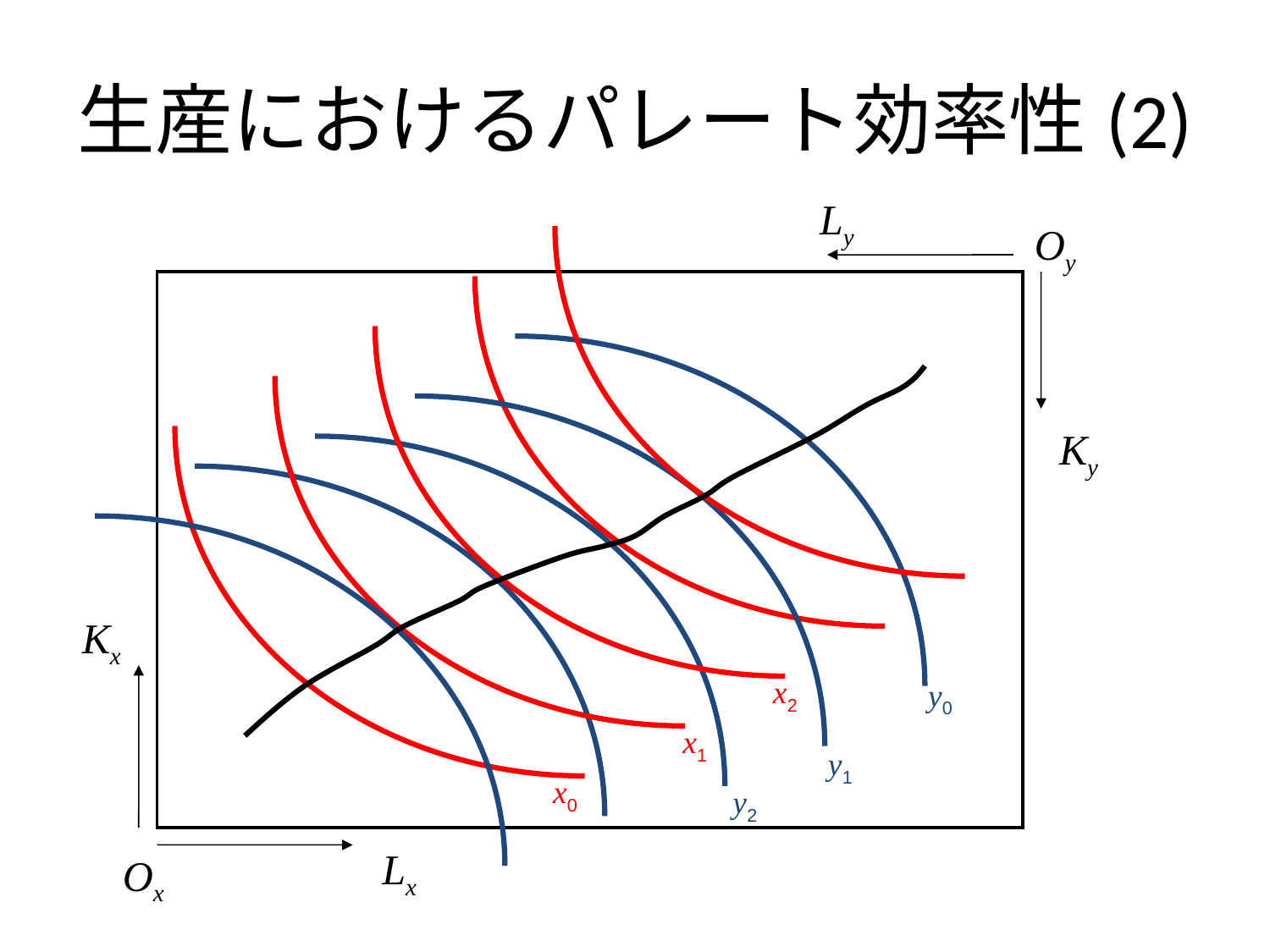

# 生産におけるパレート効率性(2)
Ly
Oy

Ky

Kx

x2
y0
x1
y1
x0
y2
Lx
Ox